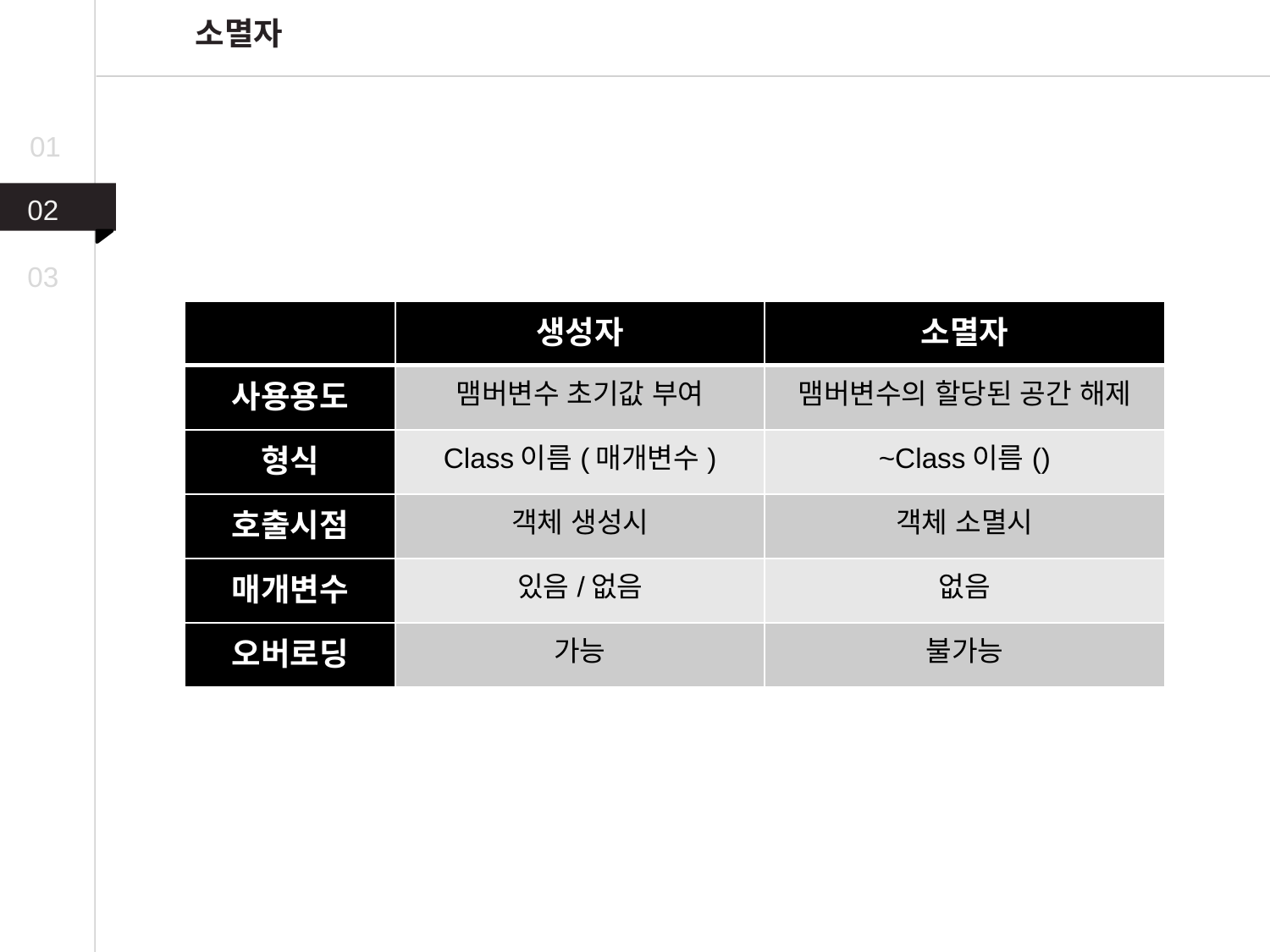

소멸자
01

02

03
|  | 생성자 | 소멸자 |
| --- | --- | --- |
| 사용용도 | 맴버변수 초기값 부여 | 맴버변수의 할당된 공간 해제 |
| 형식 | Class이름(매개변수) | ~Class이름() |
| 호출시점 | 객체 생성시 | 객체 소멸시 |
| 매개변수 | 있음/없음 | 없음 |
| 오버로딩 | 가능 | 불가능 |